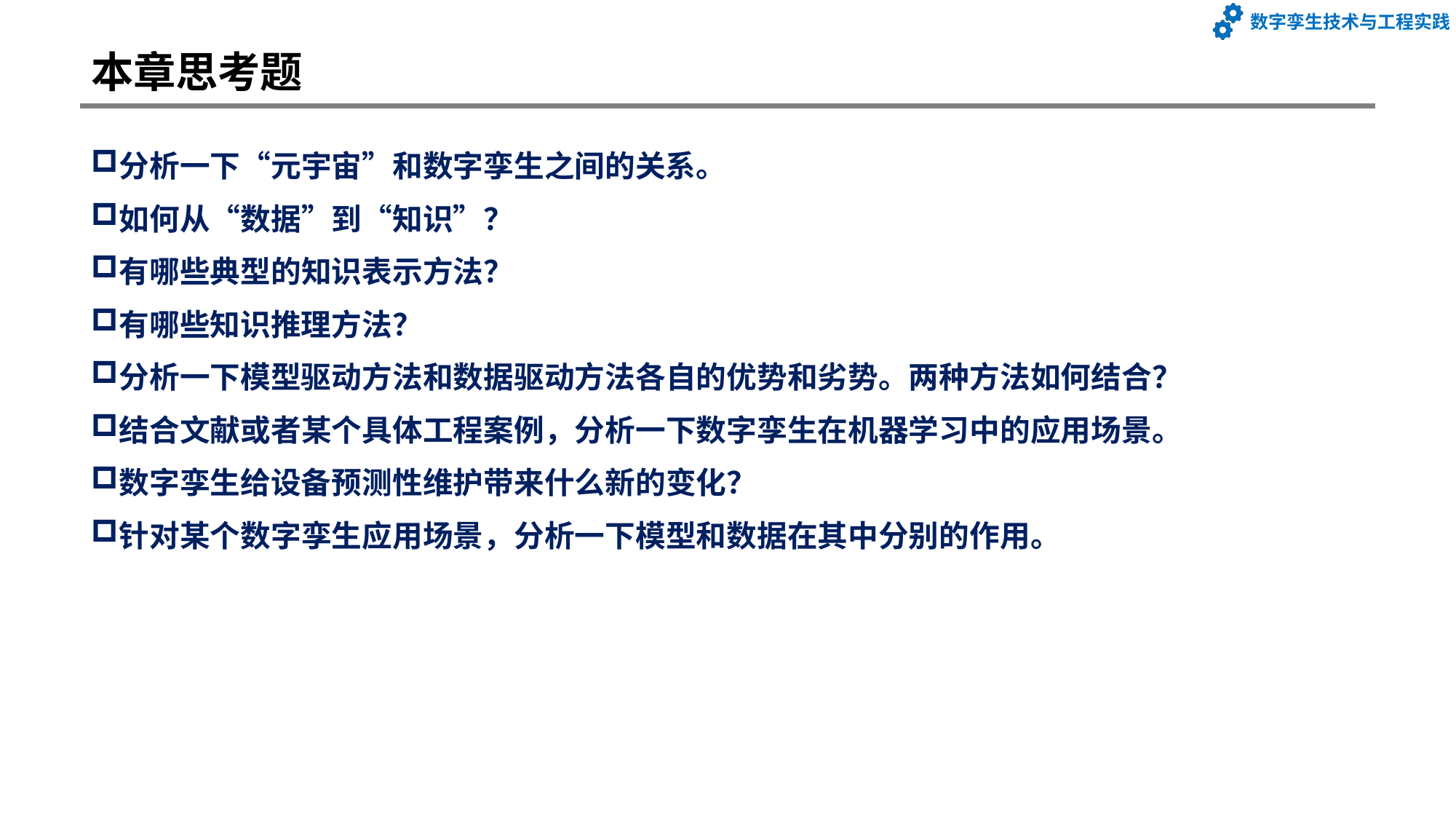

# 本章思考题
分析一下“元宇宙”和数字孪生之间的关系。
如何从“数据”到“知识”？
有哪些典型的知识表示方法？
有哪些知识推理方法？
分析一下模型驱动方法和数据驱动方法各自的优势和劣势。两种方法如何结合？
结合文献或者某个具体工程案例，分析一下数字孪生在机器学习中的应用场景。
数字孪生给设备预测性维护带来什么新的变化？
针对某个数字孪生应用场景，分析一下模型和数据在其中分别的作用。
33